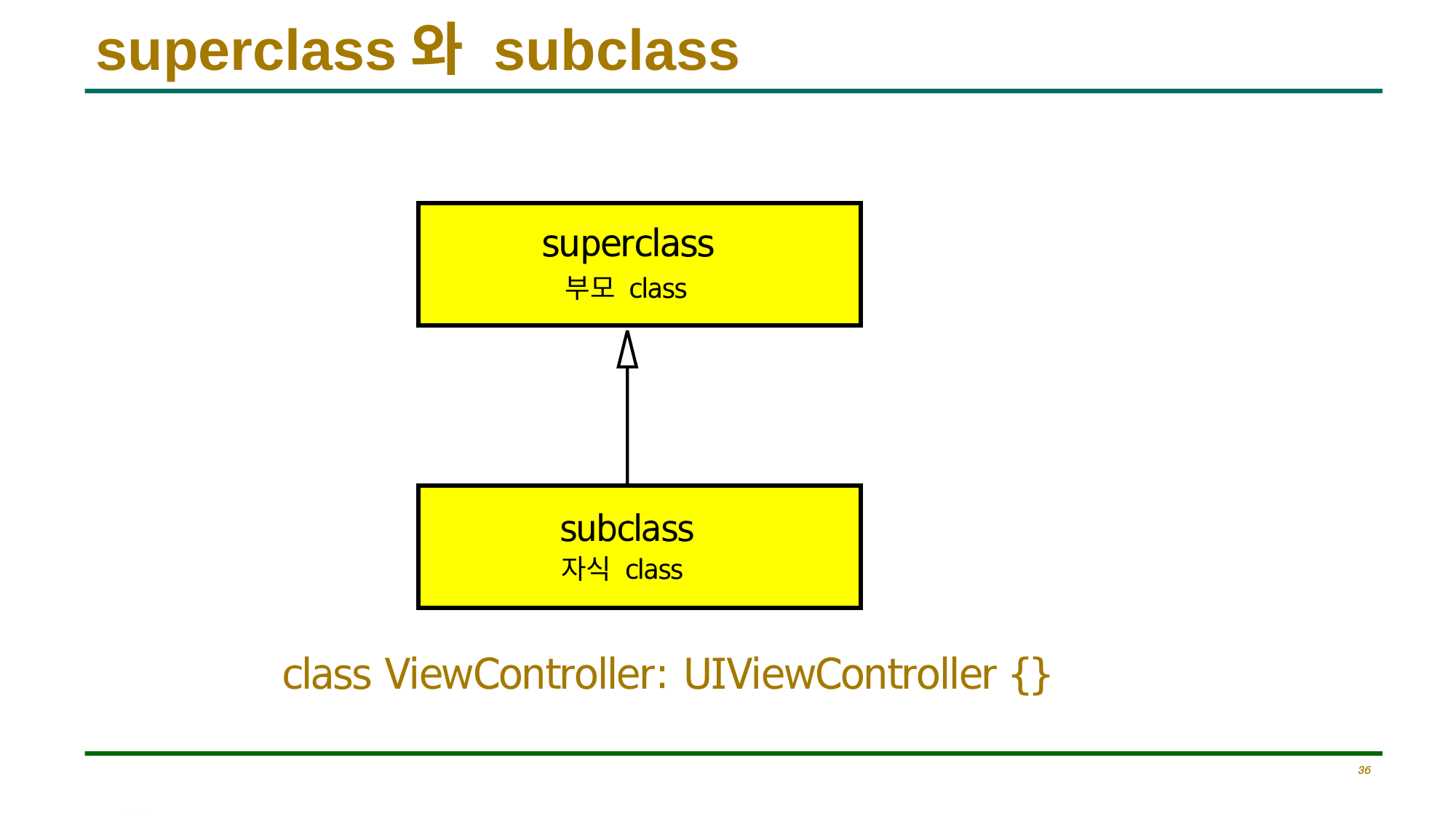

# superclass와 subclass

(
Base)
기본
클래스
superclass
부모 class

(
)
Derived
파생
클래스

subclass
자식 class

class ViewController: UIViewController {}